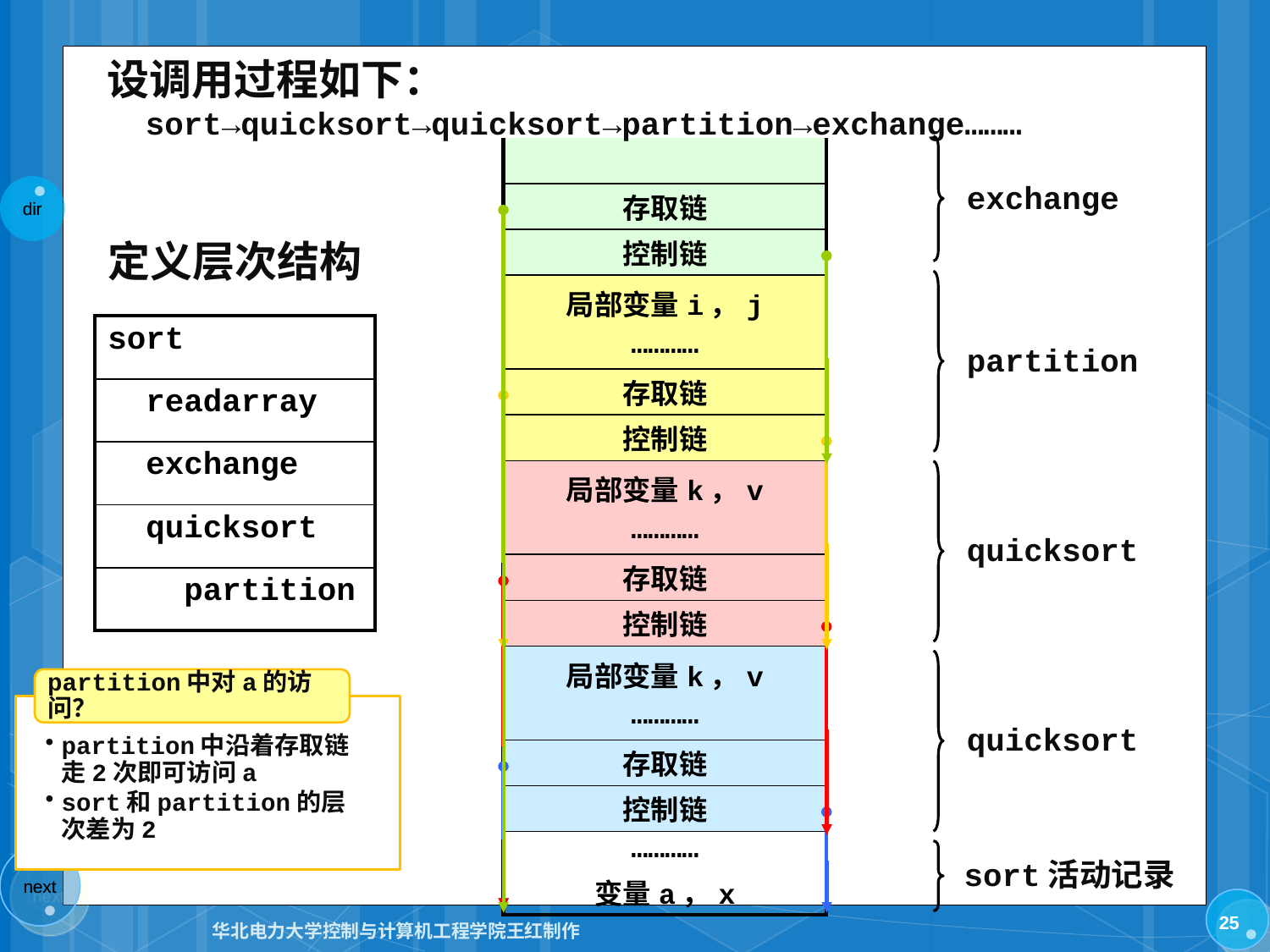

设调用过程如下：
  sort→quicksort→quicksort→partition→exchange………

|  |
| --- |
| 存取链 |
| 控制链 |
| 局部变量i，j ………… |
| 存取链 |
| 控制链 |
| 局部变量k，v ………… |
| 存取链 |
| 控制链 |
| 局部变量k，v ………… |
| 存取链 |
| 控制链 |
| ………… 变量a，x |
exchange
定义层次结构

| sort |
| --- |
| readarray |
| exchange |
| quicksort |
| partition |
partition

quicksort

partition中对a的访问？
partition中沿着存取链走2次即可访问a
sort和partition的层次差为2
quicksort

sort活动记录
25
华北电力大学控制与计算机工程学院王红制作